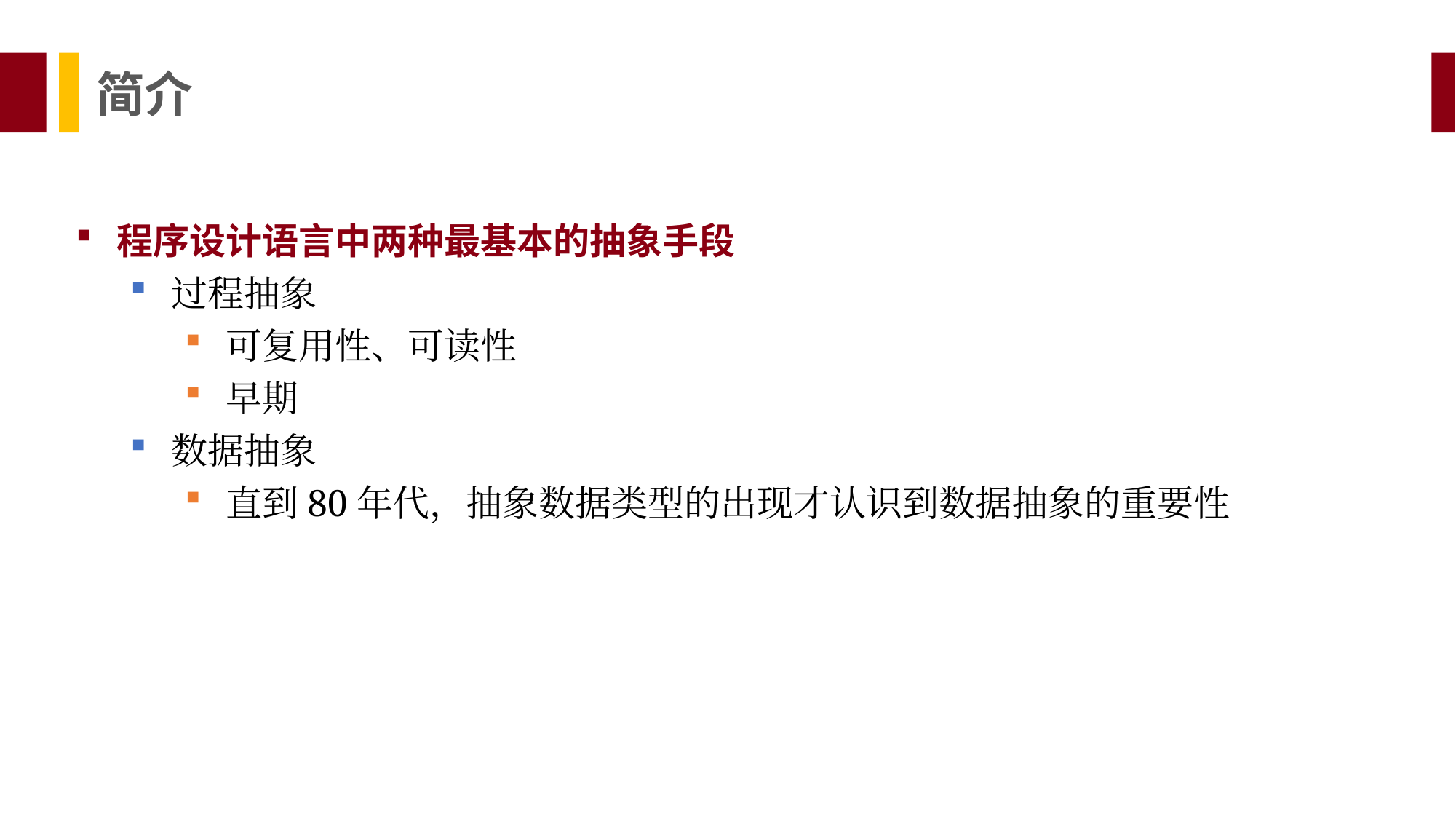

简介
程序设计语言中两种最基本的抽象手段
过程抽象
可复用性、可读性
早期
数据抽象
直到80年代，抽象数据类型的出现才认识到数据抽象的重要性